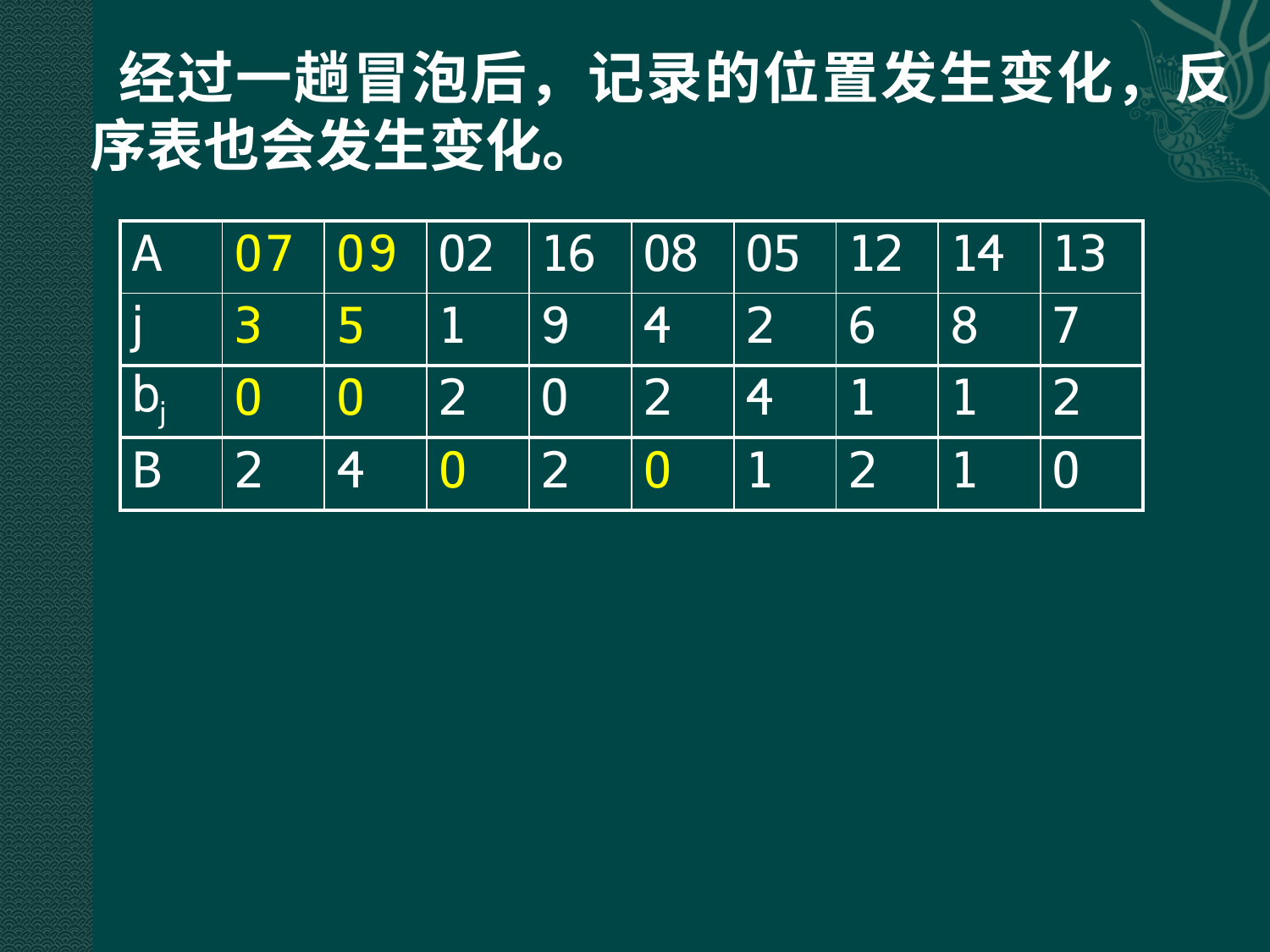

经过一趟冒泡后，记录的位置发生变化，反序表也会发生变化。

| A | 07 | 09 | 02 | 16 | 08 | 05 | 12 | 14 | 13 |
| --- | --- | --- | --- | --- | --- | --- | --- | --- | --- |
| j | 3 | 5 | 1 | 9 | 4 | 2 | 6 | 8 | 7 |
| bj | 0 | 0 | 2 | 0 | 2 | 4 | 1 | 1 | 2 |
| B | 2 | 4 | 0 | 2 | 0 | 1 | 2 | 1 | 0 |